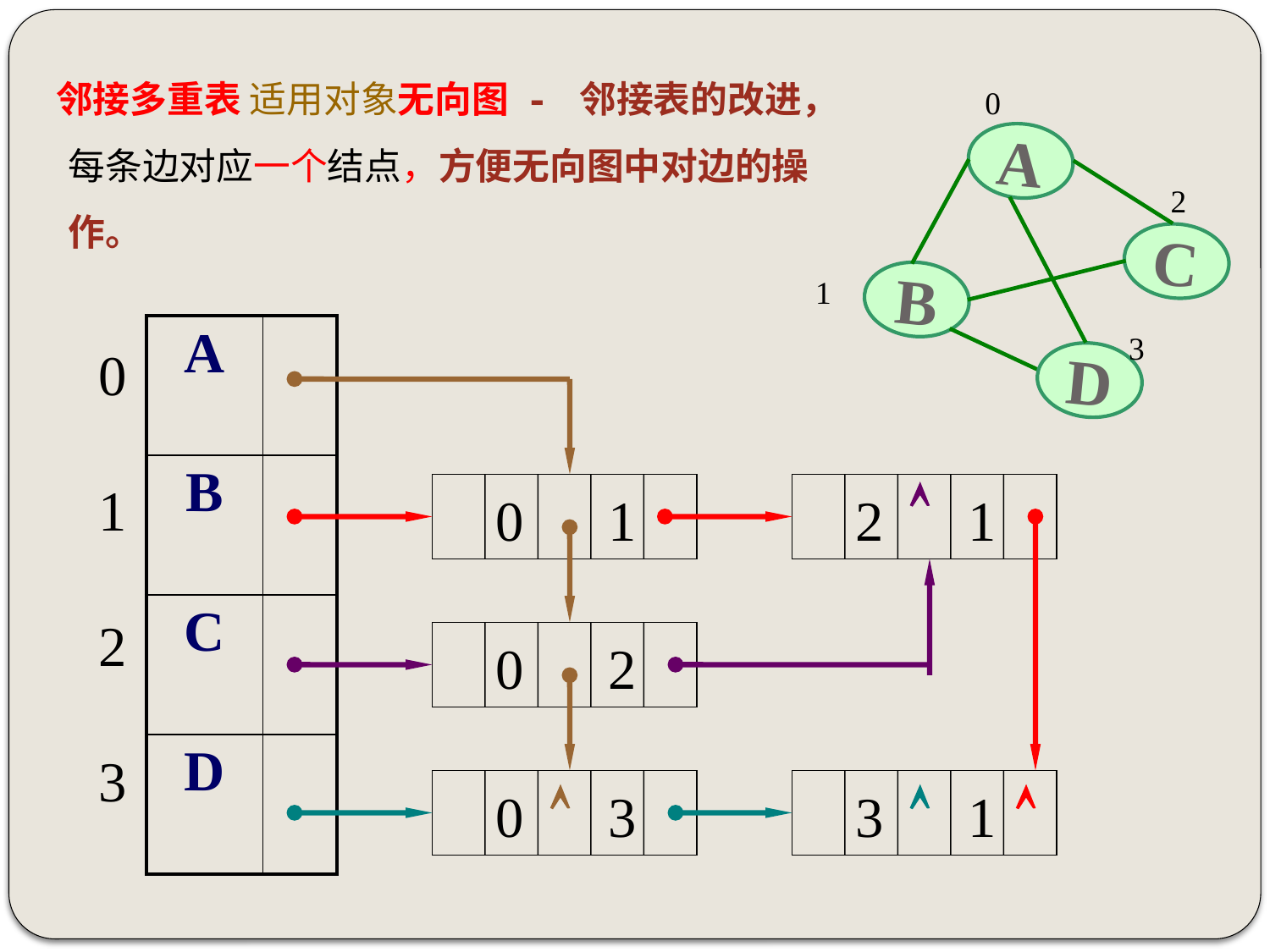

邻接多重表 适用对象无向图 - 邻接表的改进，每条边对应一个结点，方便无向图中对边的操作。
#
0
A

C

B

D
2
1
| A |  |
| --- | --- |
| B |  |
| C |  |
| D |  |
3
0

1

2

3

∧

0      1

2      1

0      2

0      3
∧

3      1
∧
∧